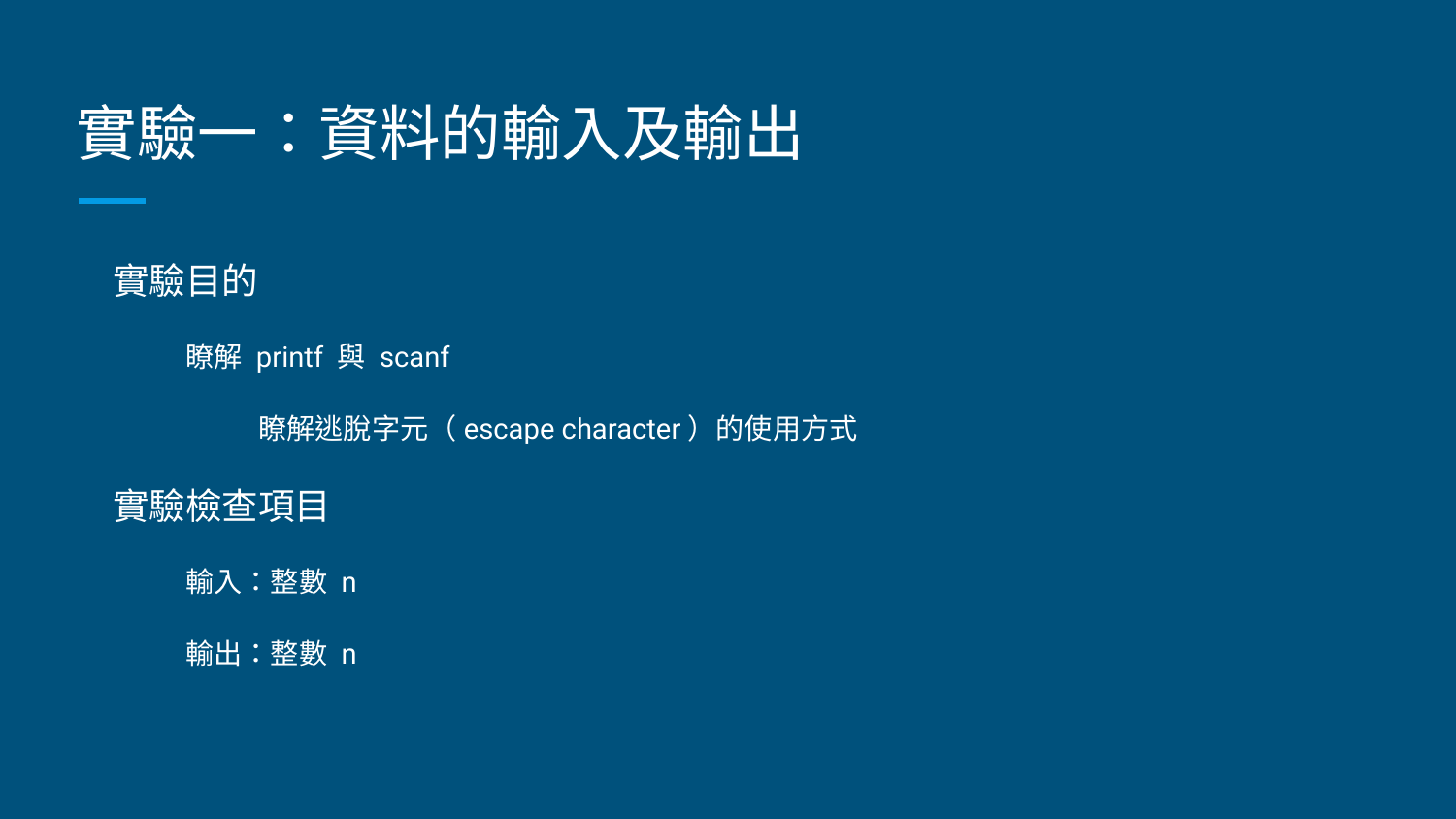

# 實驗一：資料的輸入及輸出
實驗目的
瞭解 printf 與 scanf
瞭解逃脫字元（escape character）的使用方式
實驗檢查項目
輸入：整數 n
輸出：整數 n